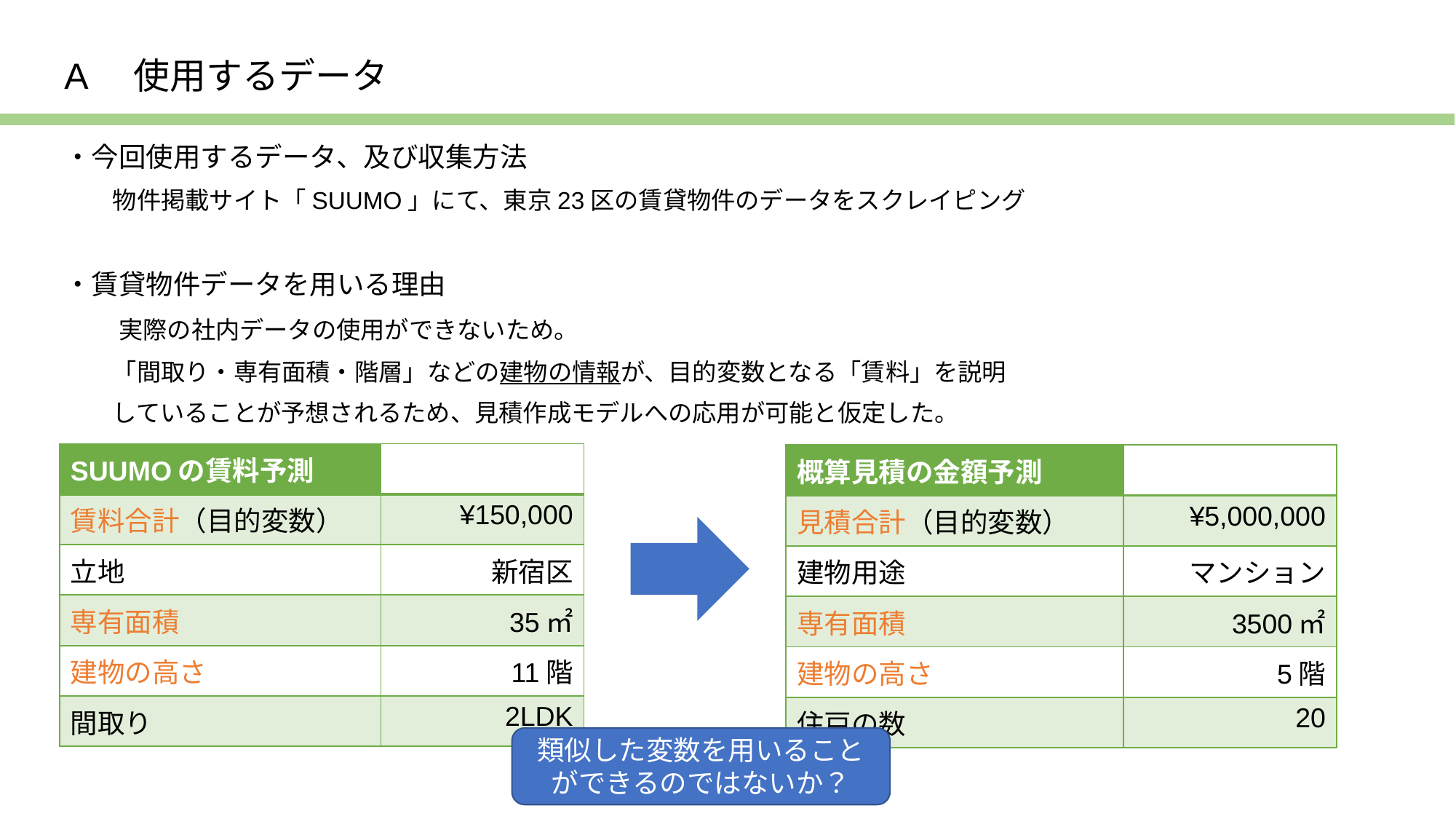

A　使用するデータ

・今回使用するデータ、及び収集方法
　　物件掲載サイト「SUUMO」にて、東京23区の賃貸物件のデータをスクレイピング

・賃貸物件データを用いる理由
　　実際の社内データの使用ができないため。
　　「間取り・専有面積・階層」などの建物の情報が、目的変数となる「賃料」を説明
　　していることが予想されるため、見積作成モデルへの応用が可能と仮定した。

| SUUMOの賃料予測 |  |
| --- | --- |
| 賃料合計（目的変数） | ¥150,000 |
| 立地 | 新宿区 |
| 専有面積 | 35㎡ |
| 建物の高さ | 11階 |
| 間取り | 2LDK |
| 概算見積の金額予測 |  |
| --- | --- |
| 見積合計（目的変数） | ¥5,000,000 |
| 建物用途 | マンション |
| 専有面積 | 3500㎡ |
| 建物の高さ | 5階 |
| 住戸の数 | 20 |

類似した変数を用いることができるのではないか？